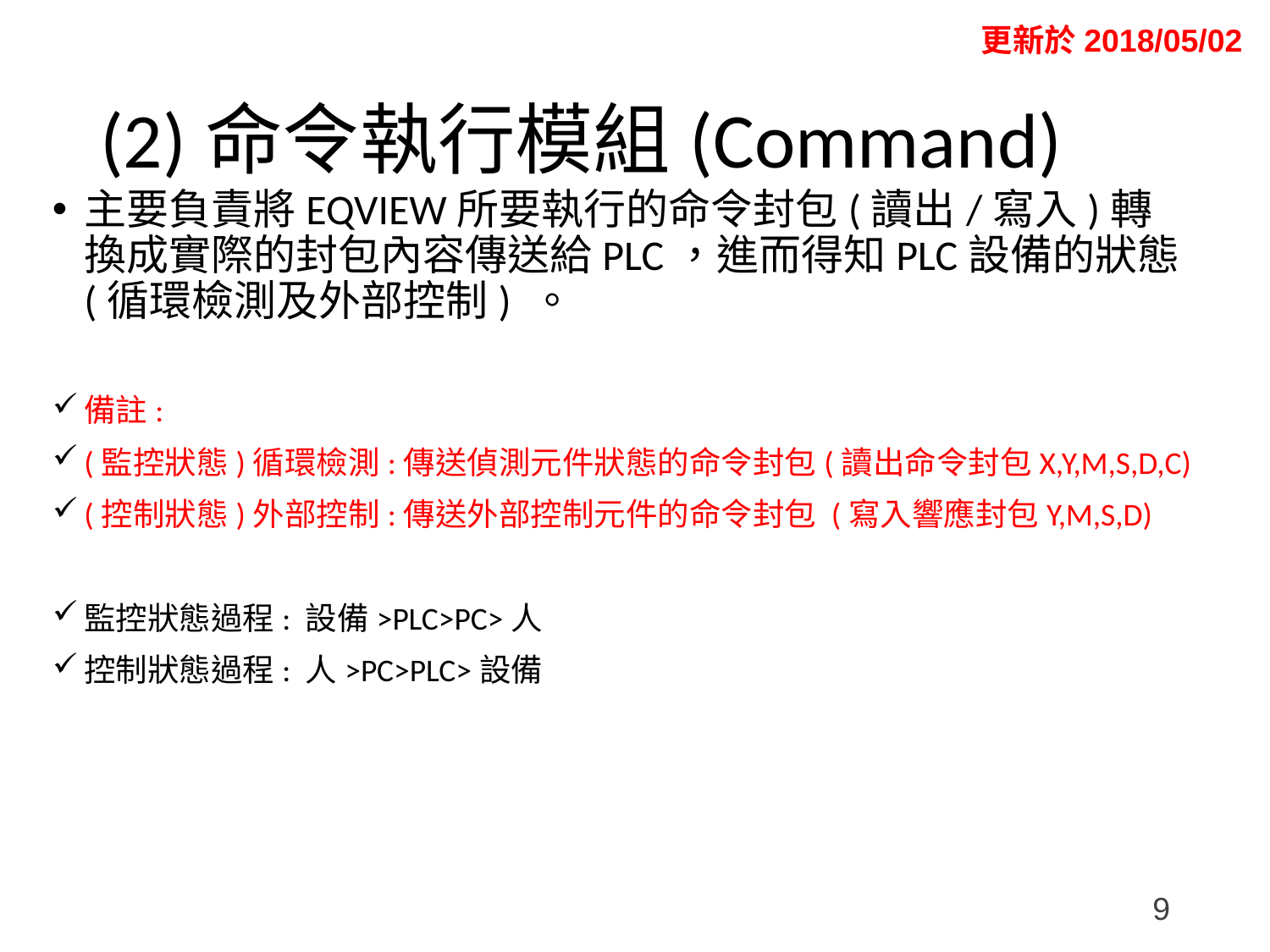

更新於2018/05/02
# (2)命令執行模組(Command)
主要負責將EQVIEW所要執行的命令封包(讀出/寫入)轉換成實際的封包內容傳送給PLC，進而得知PLC設備的狀態(循環檢測及外部控制) 。

備註:
(監控狀態)循環檢測:傳送偵測元件狀態的命令封包(讀出命令封包X,Y,M,S,D,C)
(控制狀態)外部控制:傳送外部控制元件的命令封包 (寫入響應封包Y,M,S,D)

監控狀態過程: 設備>PLC>PC>人
控制狀態過程: 人>PC>PLC>設備

9